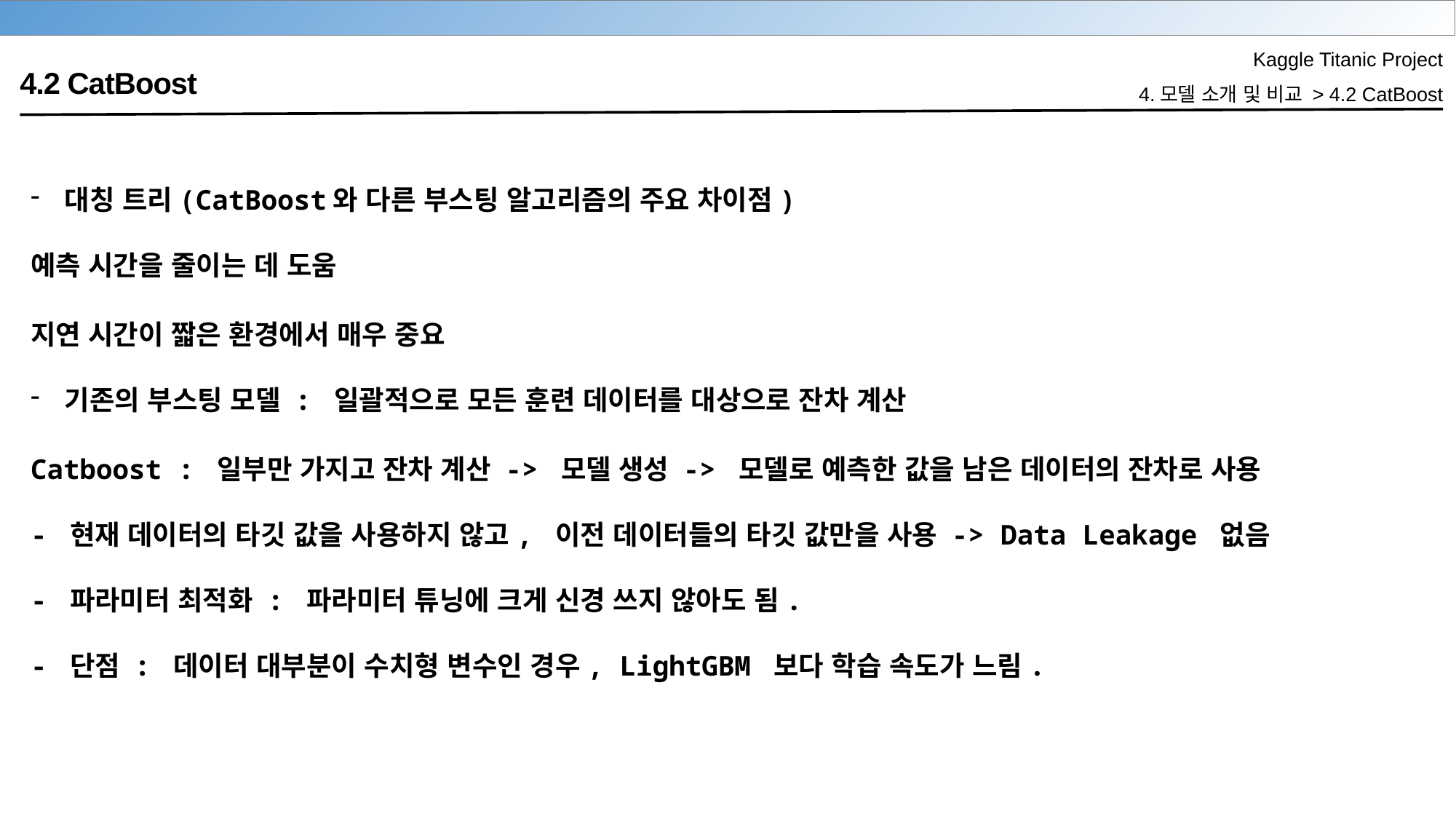

Kaggle Titanic Project
4.모델 소개 및 비교 > 4.2 CatBoost
4.2 CatBoost
대칭 트리(CatBoost와 다른 부스팅 알고리즘의 주요 차이점)

예측 시간을 줄이는 데 도움
지연 시간이 짧은 환경에서 매우 중요

기존의 부스팅 모델 : 일괄적으로 모든 훈련 데이터를 대상으로 잔차 계산
Catboost : 일부만 가지고 잔차 계산 -> 모델 생성 -> 모델로 예측한 값을 남은 데이터의 잔차로 사용

- 현재 데이터의 타깃 값을 사용하지 않고, 이전 데이터들의 타깃 값만을 사용 -> Data Leakage 없음

- 파라미터 최적화 : 파라미터 튜닝에 크게 신경 쓰지 않아도 됨.

- 단점 : 데이터 대부분이 수치형 변수인 경우, LightGBM 보다 학습 속도가 느림.